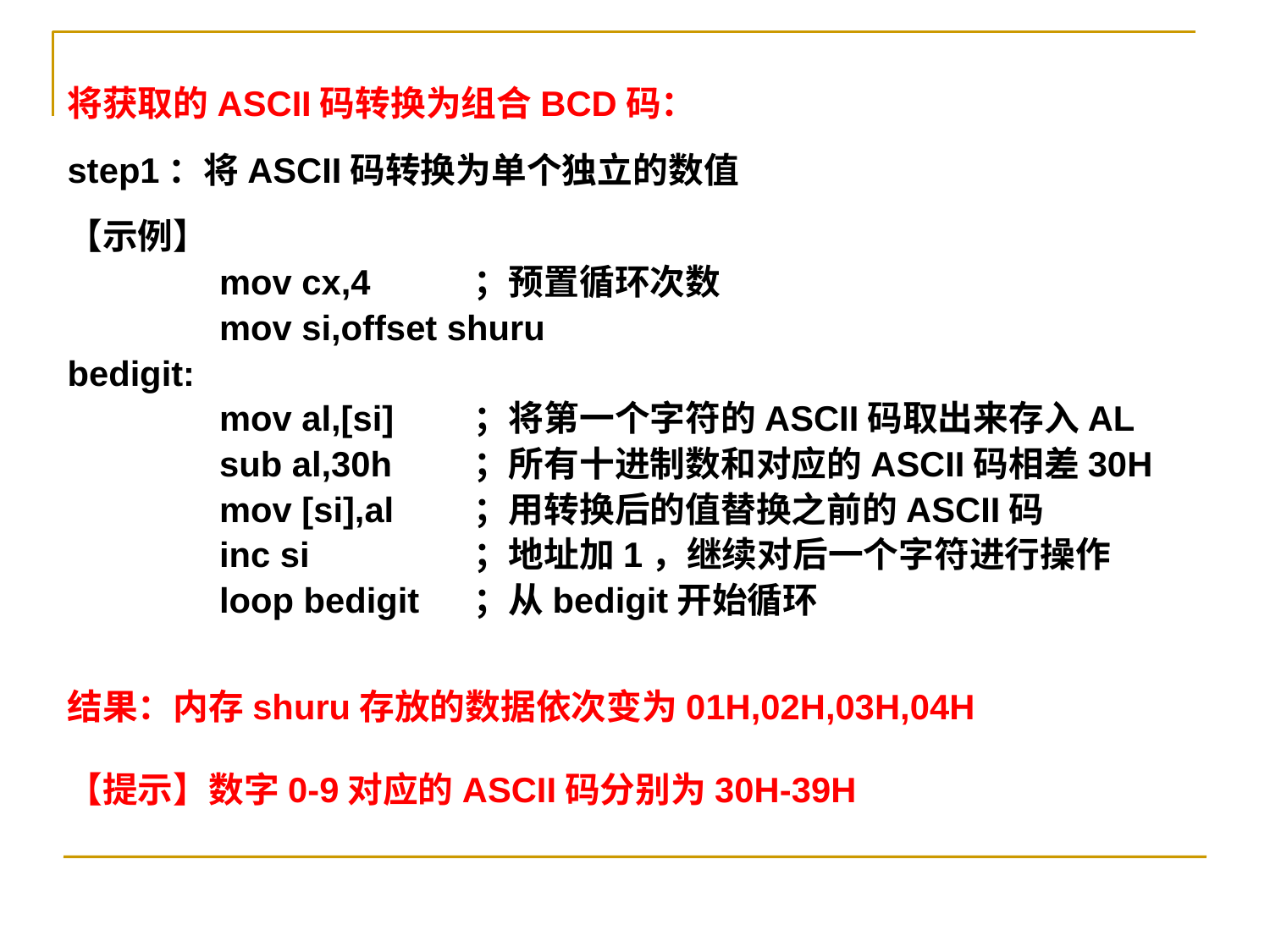

将获取的ASCII码转换为组合BCD码：
step1：将ASCII码转换为单个独立的数值
【示例】
		mov cx,4	；预置循环次数
		mov si,offset shuru
bedigit:
		mov al,[si]	；将第一个字符的ASCII码取出来存入AL
		sub al,30h	；所有十进制数和对应的ASCII码相差30H
		mov [si],al	；用转换后的值替换之前的ASCII码
		inc si		；地址加1，继续对后一个字符进行操作
		loop bedigit	；从bedigit开始循环

结果：内存shuru存放的数据依次变为01H,02H,03H,04H
【提示】数字0-9对应的ASCII码分别为30H-39H